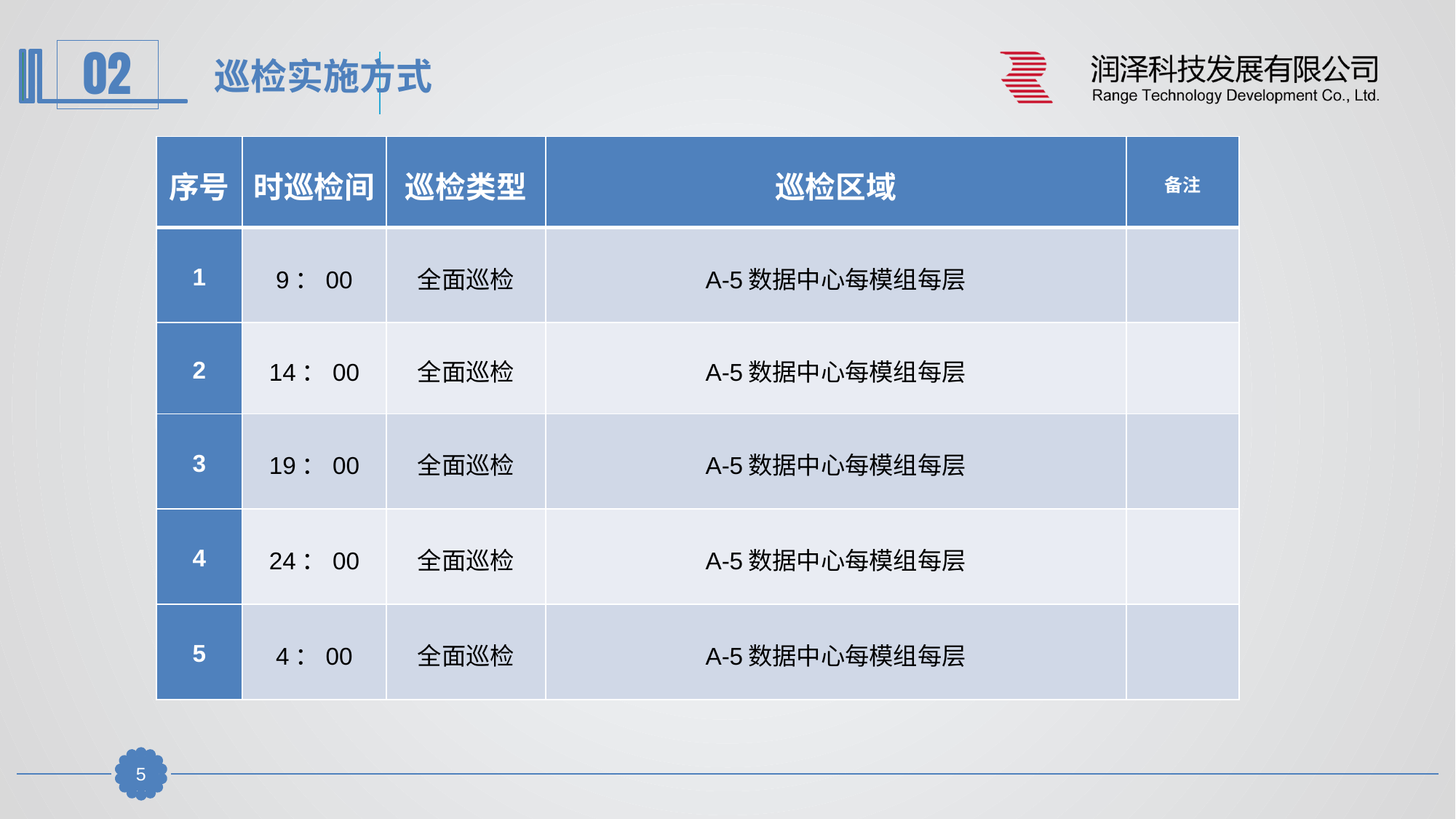

巡检实施方式
| 序号 | 时巡检间 | 巡检类型 | 巡检区域 | 备注 |
| --- | --- | --- | --- | --- |
| 1 | 9：00 | 全面巡检 | A-5数据中心每模组每层 |  |
| 2 | 14：00 | 全面巡检 | A-5数据中心每模组每层 |  |
| 3 | 19：00 | 全面巡检 | A-5数据中心每模组每层 |  |
| 4 | 24：00 | 全面巡检 | A-5数据中心每模组每层 |  |
| 5 | 4：00 | 全面巡检 | A-5数据中心每模组每层 |  |
5